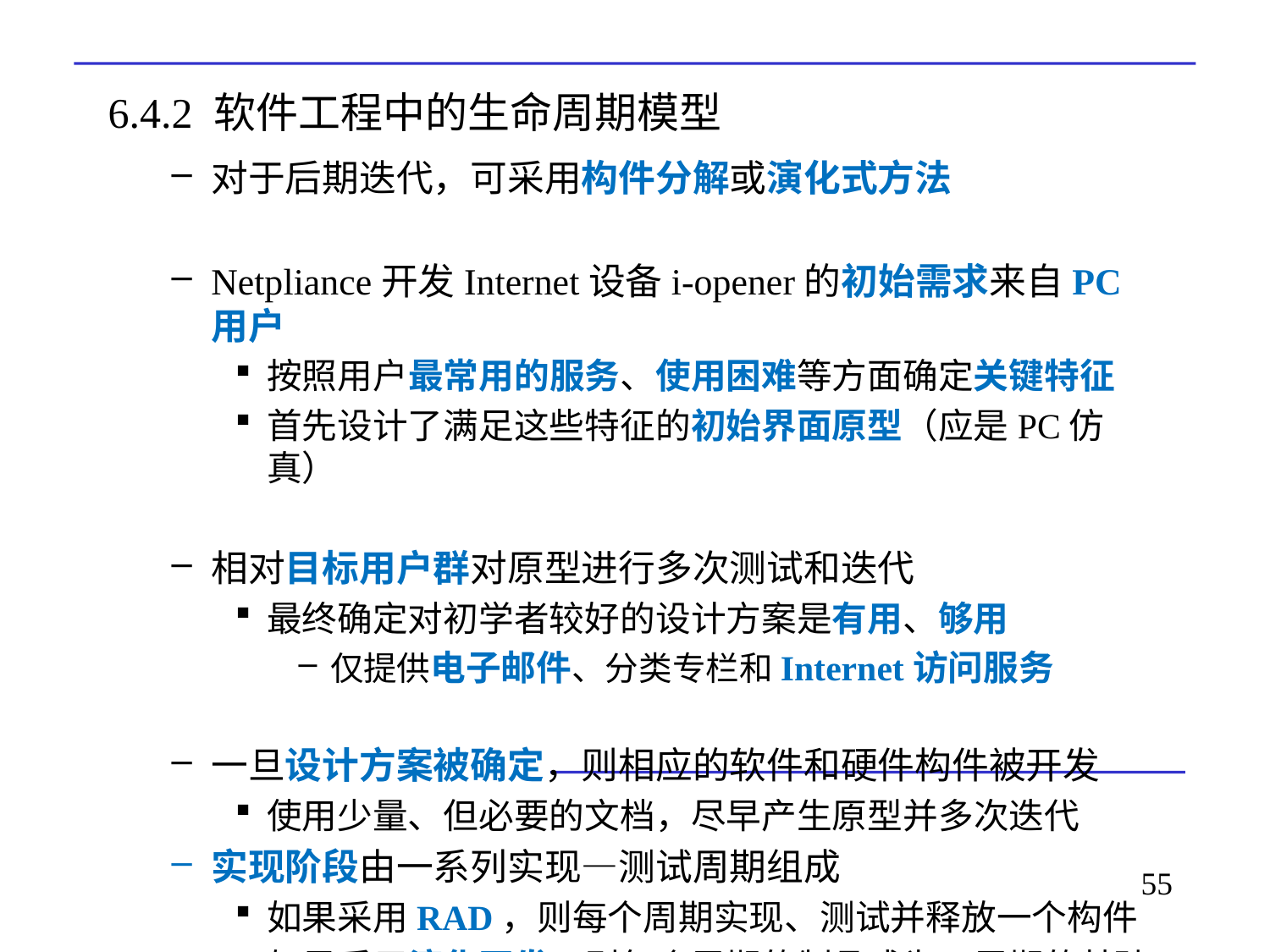

# 6.4.2 软件工程中的生命周期模型
对于后期迭代，可采用构件分解或演化式方法

Netpliance开发Internet设备i-opener的初始需求来自PC用户
按照用户最常用的服务、使用困难等方面确定关键特征
首先设计了满足这些特征的初始界面原型（应是PC仿真）

相对目标用户群对原型进行多次测试和迭代
最终确定对初学者较好的设计方案是有用、够用
仅提供电子邮件、分类专栏和Internet访问服务

一旦设计方案被确定，则相应的软件和硬件构件被开发
使用少量、但必要的文档，尽早产生原型并多次迭代
实现阶段由一系列实现—测试周期组成
如果采用RAD，则每个周期实现、测试并释放一个构件
如果采用演化开发，则每个周期的制品成为下周期的基础
55